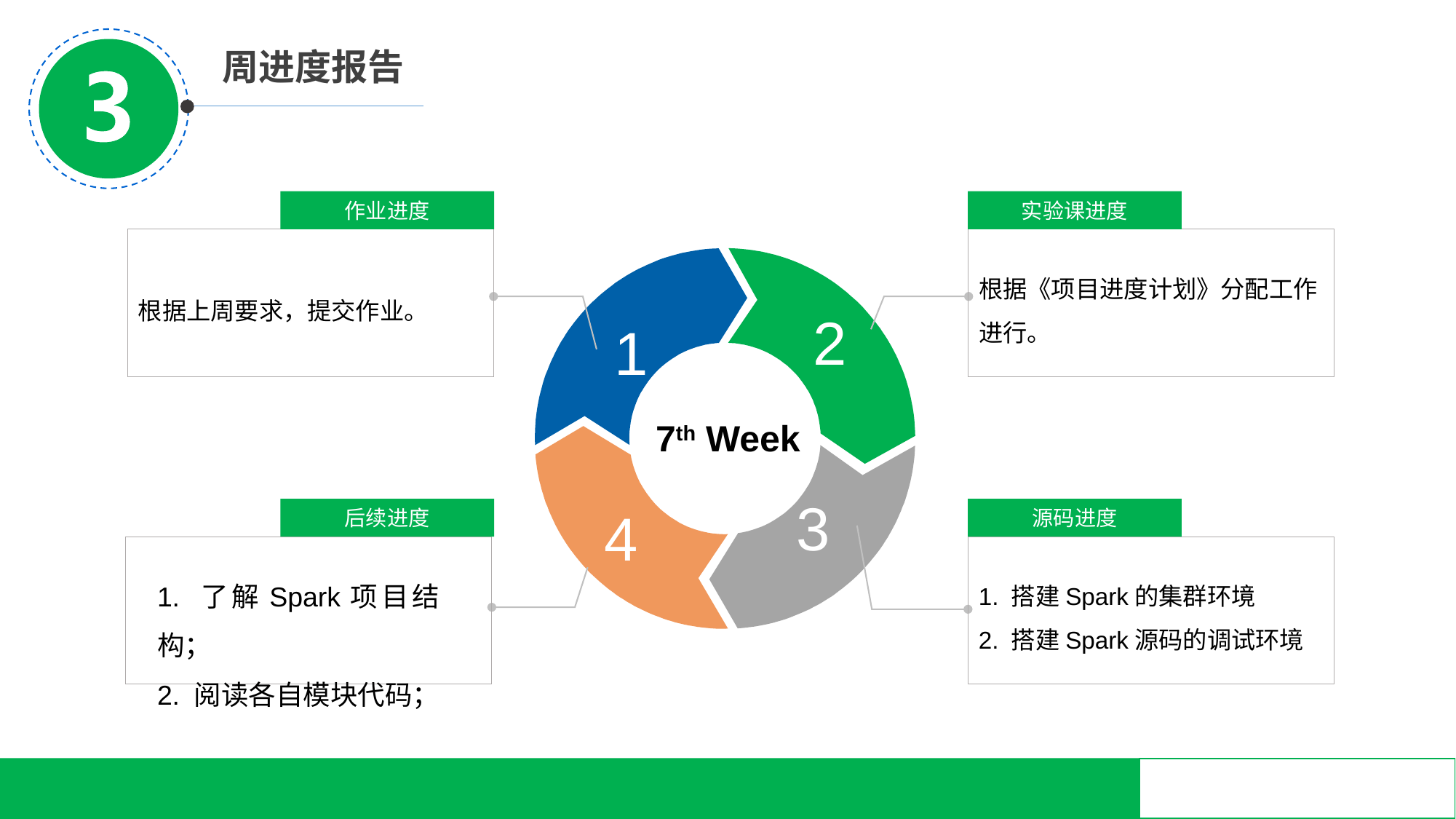

周进度报告

作业进度
根据上周要求，提交作业。
实验课进度
根据《项目进度计划》分配工作进行。
后续进度

源码进度
1. 搭建Spark的集群环境
2. 搭建Spark源码的调试环境

2
2
1
7th Week
3
3
4
4
1. 了解Spark项目结构；
2. 阅读各自模块代码；